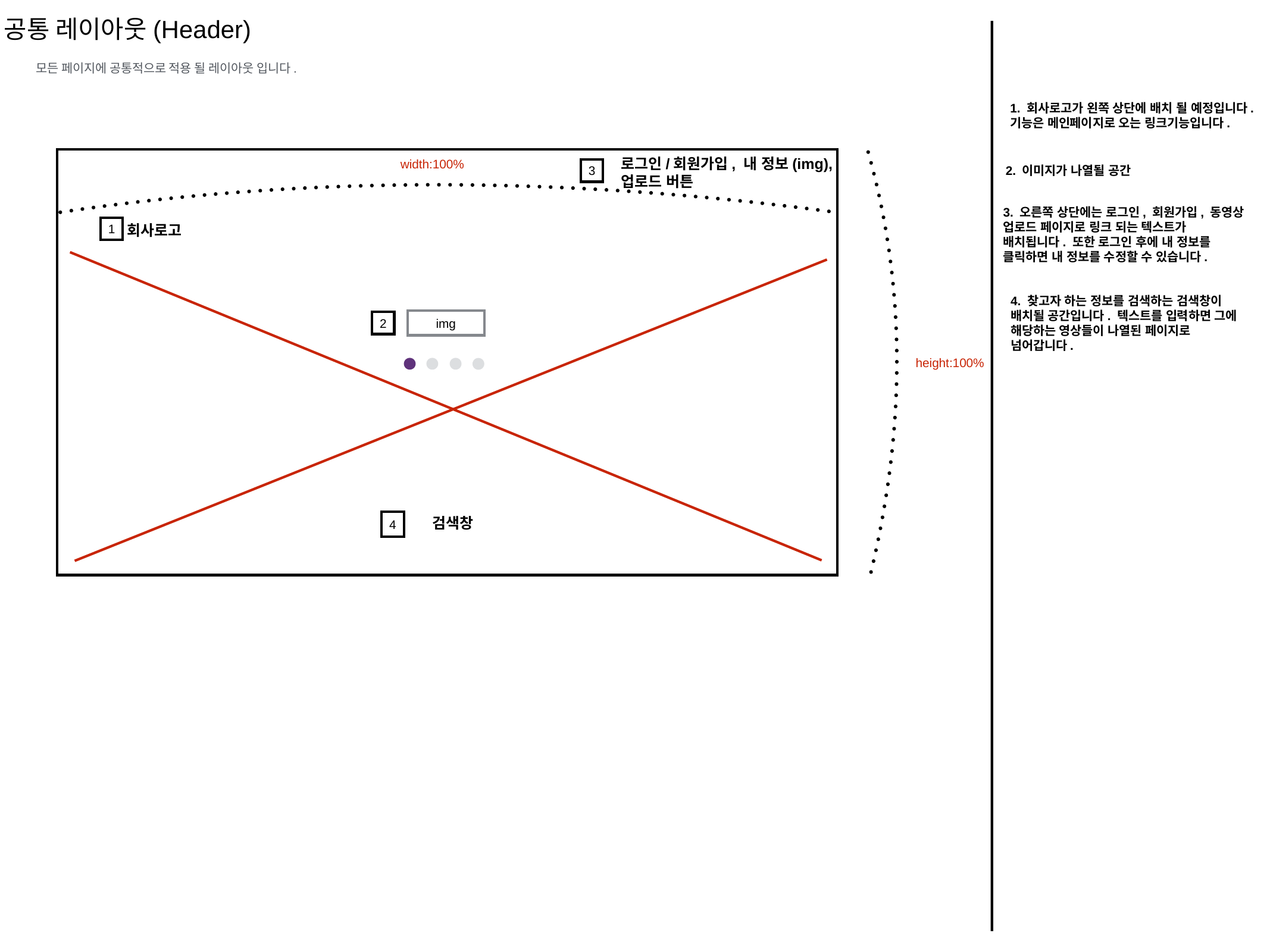

공통 레이아웃(Header)

모든 페이지에 공통적으로 적용 될 레이아웃 입니다.
1. 회사로고가 왼쪽 상단에 배치 될 예정입니다.
기능은 메인페이지로 오는 링크기능입니다.
로그인/회원가입, 내 정보(img),
업로드 버튼

width:100%

2. 이미지가 나열될 공간
3

3. 오른쪽 상단에는 로그인, 회원가입, 동영상
업로드 페이지로 링크 되는 텍스트가
배치됩니다. 또한 로그인 후에 내 정보를
클릭하면 내 정보를 수정할 수 있습니다.

회사로고
1

4. 찾고자 하는 정보를 검색하는 검색창이
배치될 공간입니다. 텍스트를 입력하면 그에
해당하는 영상들이 나열된 페이지로
넘어갑니다.
img
2
height:100%

검색창
4